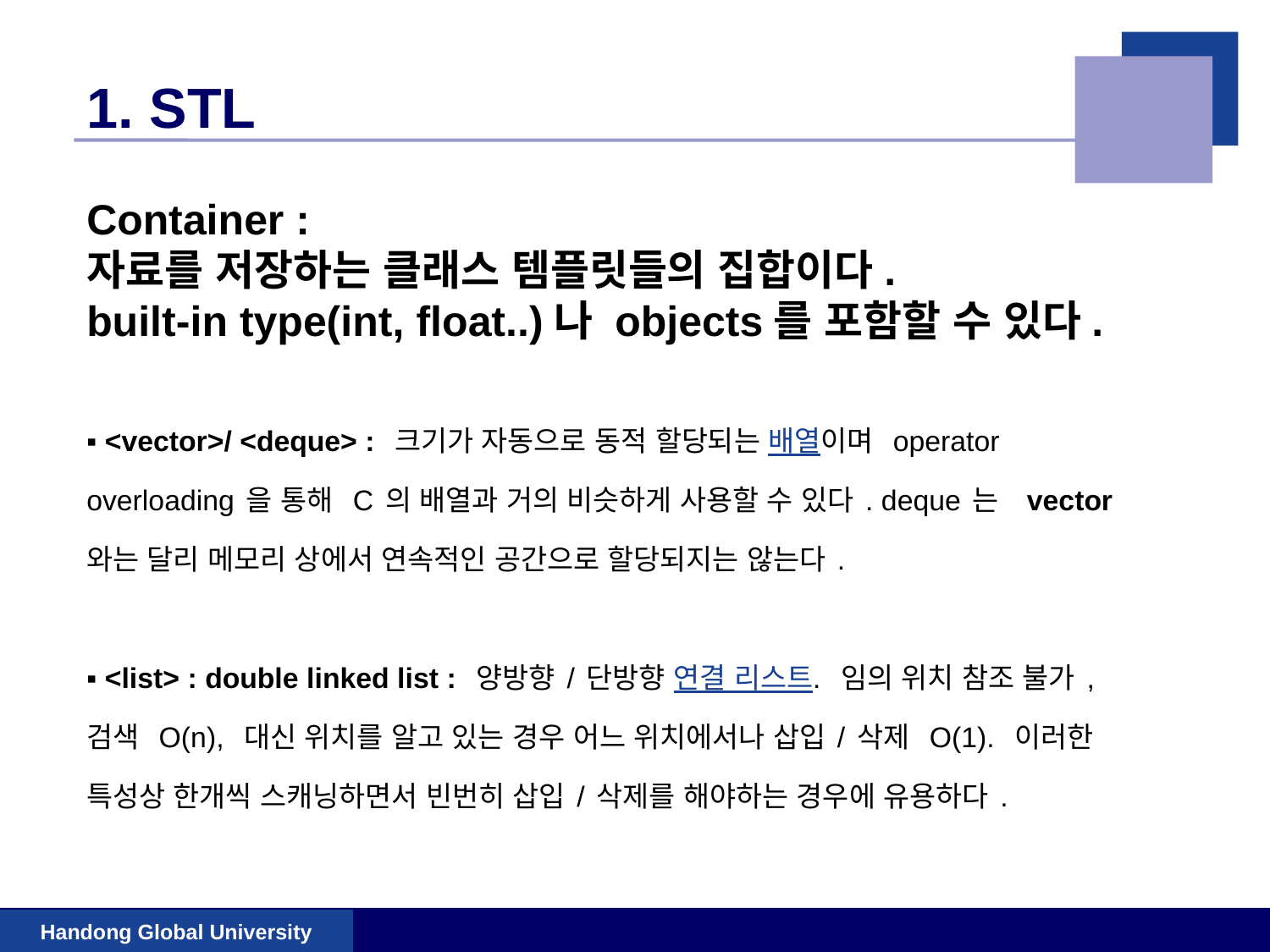

# 1. STL
Container :
자료를 저장하는 클래스 템플릿들의 집합이다.
built-in type(int, float..)나 objects를 포함할 수 있다.

▪ <vector>/ <deque> : 크기가 자동으로 동적 할당되는 배열이며 operator overloading을 통해 C의 배열과 거의 비슷하게 사용할 수 있다. deque는  vector와는 달리 메모리 상에서 연속적인 공간으로 할당되지는 않는다.
▪ <list> : double linked list : 양방향/단방향 연결 리스트. 임의 위치 참조 불가, 검색 O(n), 대신 위치를 알고 있는 경우 어느 위치에서나 삽입/삭제 O(1). 이러한 특성상 한개씩 스캐닝하면서 빈번히 삽입/삭제를 해야하는 경우에 유용하다.